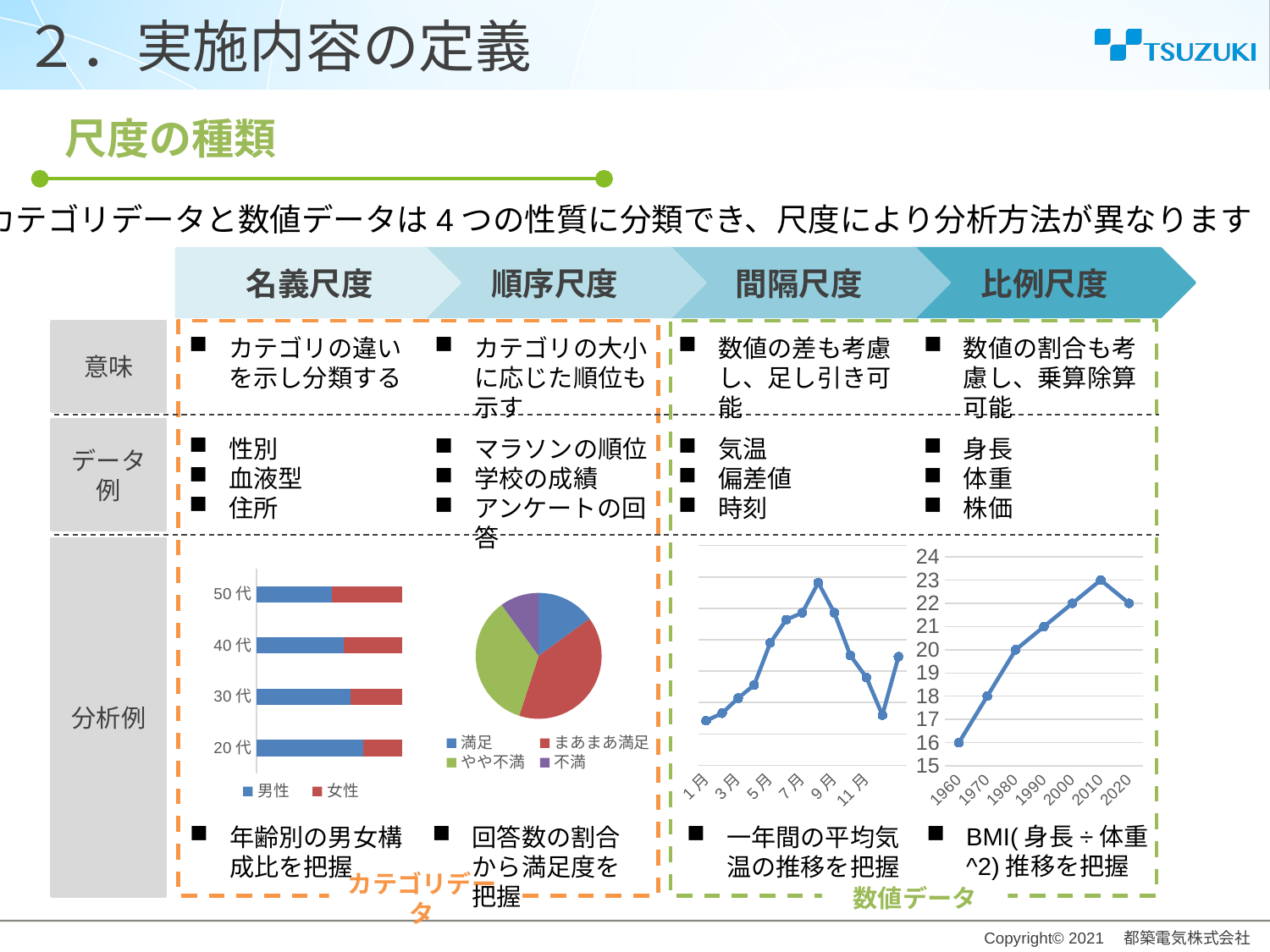

# ２．実施内容の定義
尺度の種類
カテゴリデータと数値データは4つの性質に分類でき、尺度により分析方法が異なります
名義尺度
順序尺度
間隔尺度
比例尺度

意味
カテゴリの大小に応じた順位も示す
数値の差も考慮し、足し引き可能
数値の割合も考慮し、乗算除算可能
カテゴリの違いを示し分類する
データ例
性別
血液型
住所
マラソンの順位
学校の成績
アンケートの回答
気温
偏差値
時刻
身長
体重
株価
分析例

### Chart

| Category | 系列 1 |
|---|---|
| 満足 | 15.0 |
| まあまあ満足 | 40.0 |
| やや不満 | 35.0 |
| 不満 | 10.0 |

### Chart

| Category | 系列 1 |
|---|---|
| 1960 | 16.0 |
| 1970 | 18.0 |
| 1980 | 20.0 |
| 1990 | 21.0 |
| 2000 | 22.0 |
| 2010 | 23.0 |
| 2020 | 22.0 |

### Chart

| Category | 男性 | 女性 |
|---|---|---|
| 20代 | 11.0 | 4.0 |
| 30代 | 13.0 | 7.0 |
| 40代 | 12.0 | 8.0 |
| 50代 | 13.0 | 12.0 |

### Chart

| Category | 系列 1 |
|---|---|
| 1月 | 7.1 |
| 2月 | 8.3 |
| 3月 | 10.7 |
| 4月 | 12.8 |
| 5月 | 19.5 |
| 6月 | 23.2 |
| 7月 | 24.3 |
| 8月 | 29.1 |
| 9月 | 24.3 |
| 10月 | 17.5 |
| 11月 | 14.0 |
| 12月 | 8.0 |
BMI(身長÷体重^2)推移を把握
一年間の平均気温の推移を把握
年齢別の男女構成比を把握
回答数の割合から満足度を把握
数値データ
カテゴリデータ
Copyright© 2021　都築電気株式会社